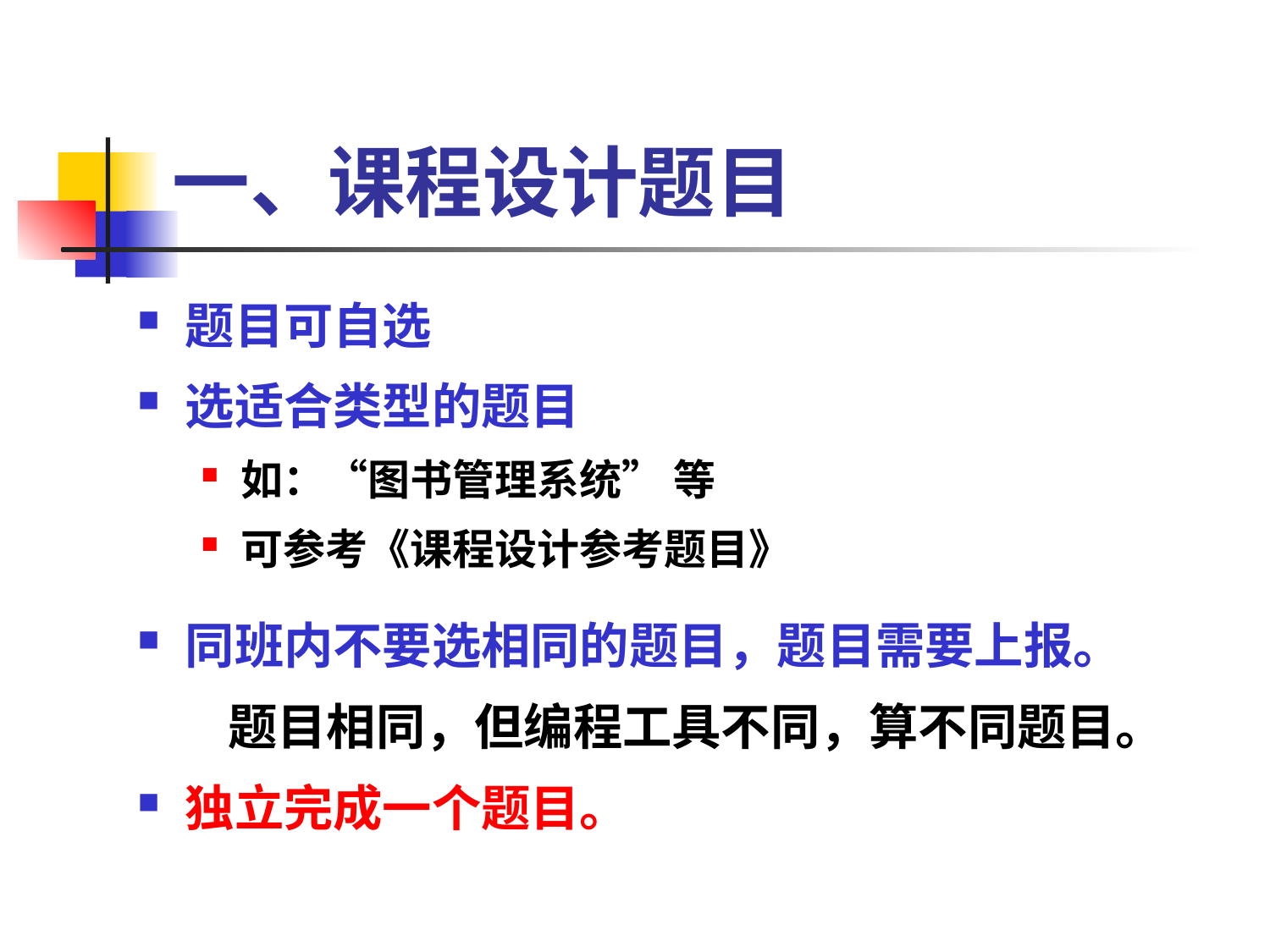

# 一、课程设计题目
题目可自选
选适合类型的题目
如：“图书管理系统” 等
可参考《课程设计参考题目》
同班内不要选相同的题目，题目需要上报。
       题目相同，但编程工具不同，算不同题目。
独立完成一个题目。
2